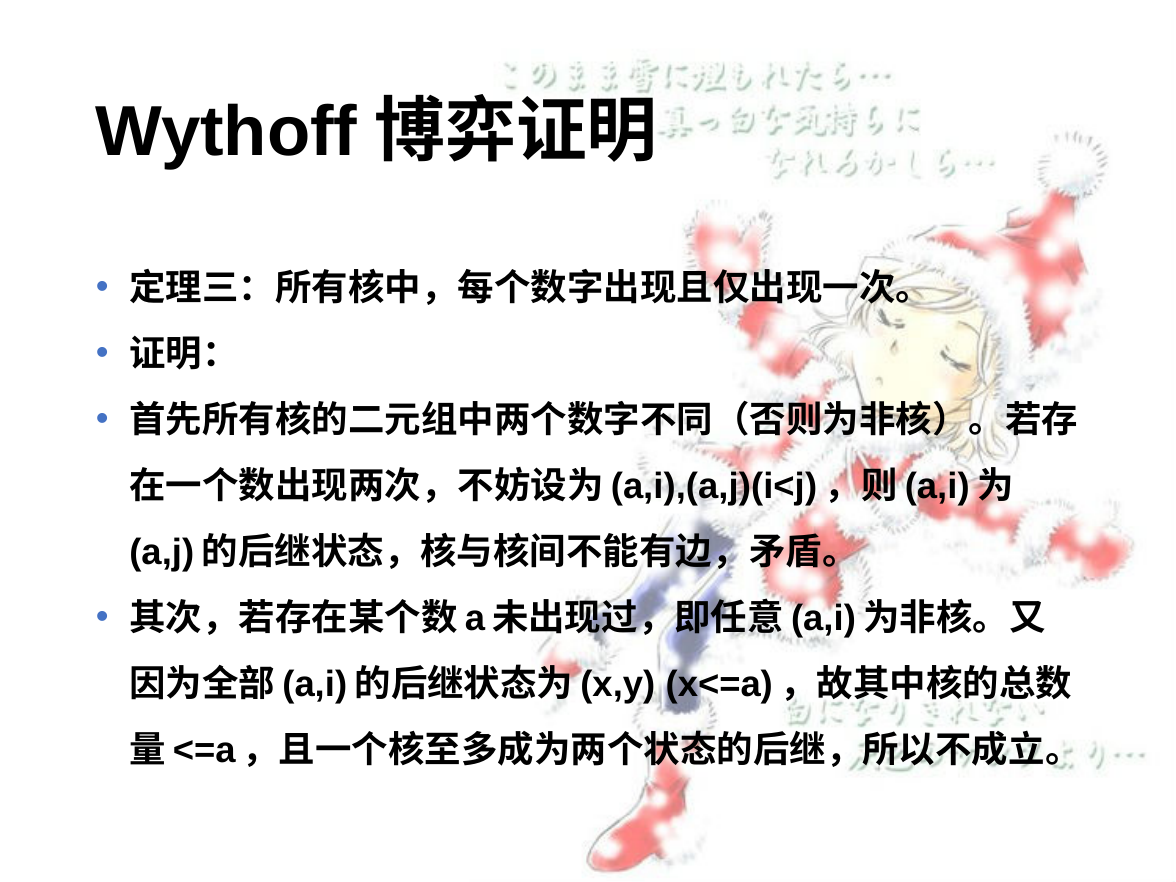

# Wythoff博弈证明
定理三：所有核中，每个数字出现且仅出现一次。
证明：
首先所有核的二元组中两个数字不同（否则为非核）。若存在一个数出现两次，不妨设为(a,i),(a,j)(i<j)，则(a,i)为(a,j)的后继状态，核与核间不能有边，矛盾。
其次，若存在某个数a未出现过，即任意(a,i)为非核。又因为全部(a,i)的后继状态为(x,y) (x<=a)，故其中核的总数量<=a，且一个核至多成为两个状态的后继，所以不成立。